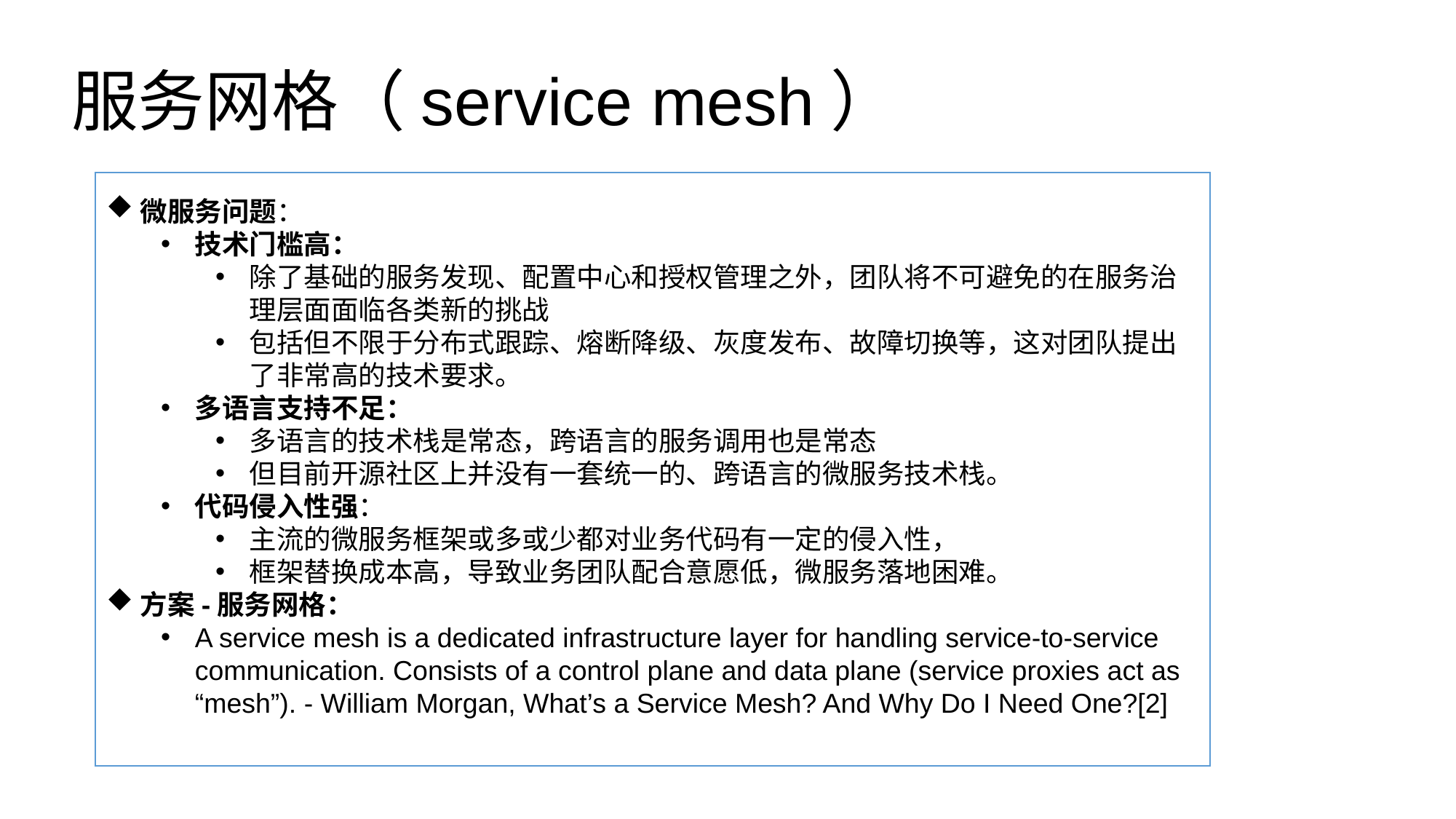

# 服务网格（service mesh）
微服务问题：
技术门槛高：
除了基础的服务发现、配置中心和授权管理之外，团队将不可避免的在服务治理层面面临各类新的挑战
包括但不限于分布式跟踪、熔断降级、灰度发布、故障切换等，这对团队提出了非常高的技术要求。
多语言支持不足：
多语言的技术栈是常态，跨语言的服务调用也是常态
但目前开源社区上并没有一套统一的、跨语言的微服务技术栈。
代码侵入性强：
主流的微服务框架或多或少都对业务代码有一定的侵入性，
框架替换成本高，导致业务团队配合意愿低，微服务落地困难。
方案-服务网格：
A service mesh is a dedicated infrastructure layer for handling service-to-service communication. Consists of a control plane and data plane (service proxies act as “mesh”). - William Morgan, What’s a Service Mesh? And Why Do I Need One?[2]